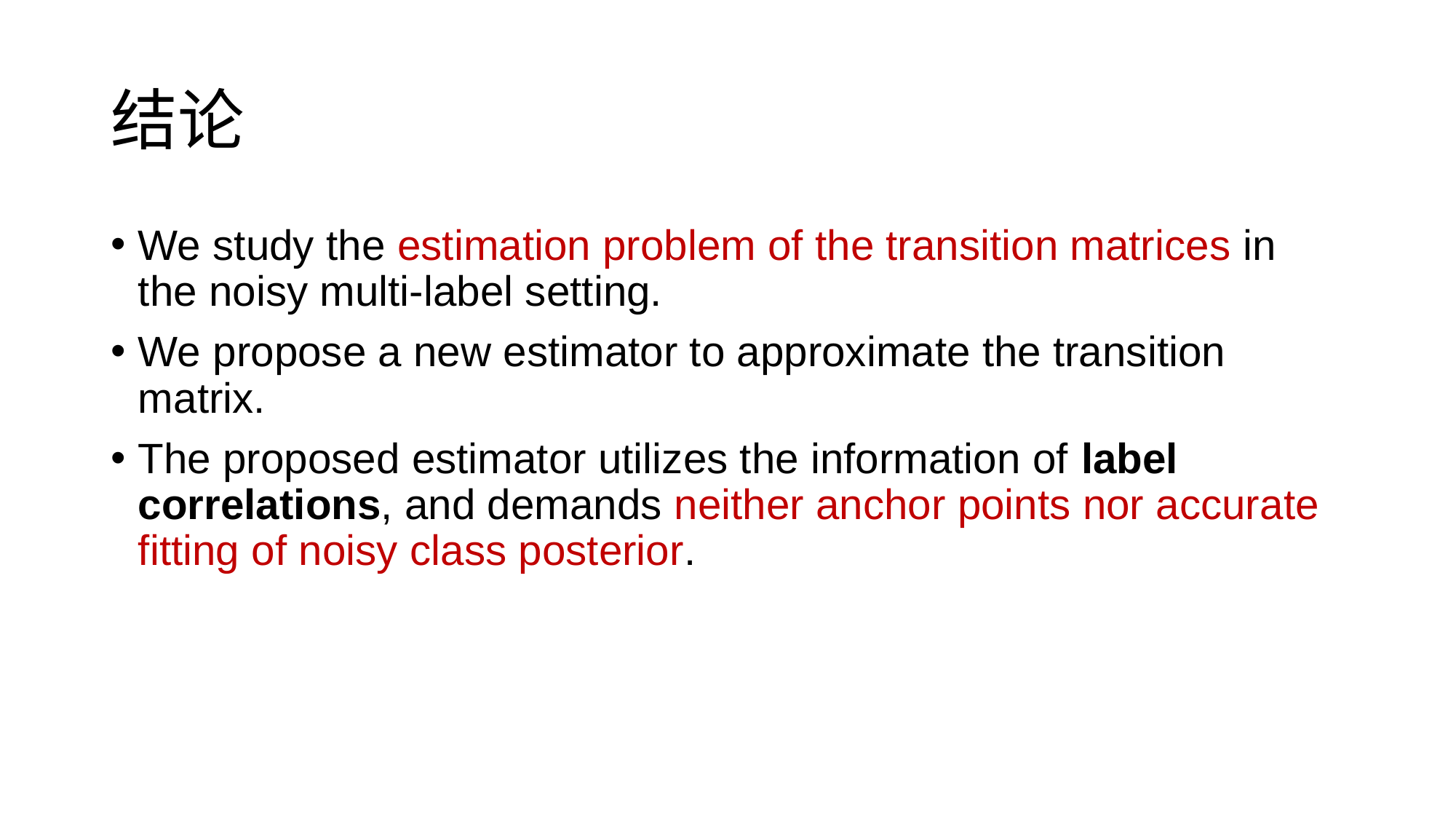

# 结论
We study the estimation problem of the transition matrices in the noisy multi-label setting.
We propose a new estimator to approximate the transition matrix.
The proposed estimator utilizes the information of label correlations, and demands neither anchor points nor accurate fitting of noisy class posterior.